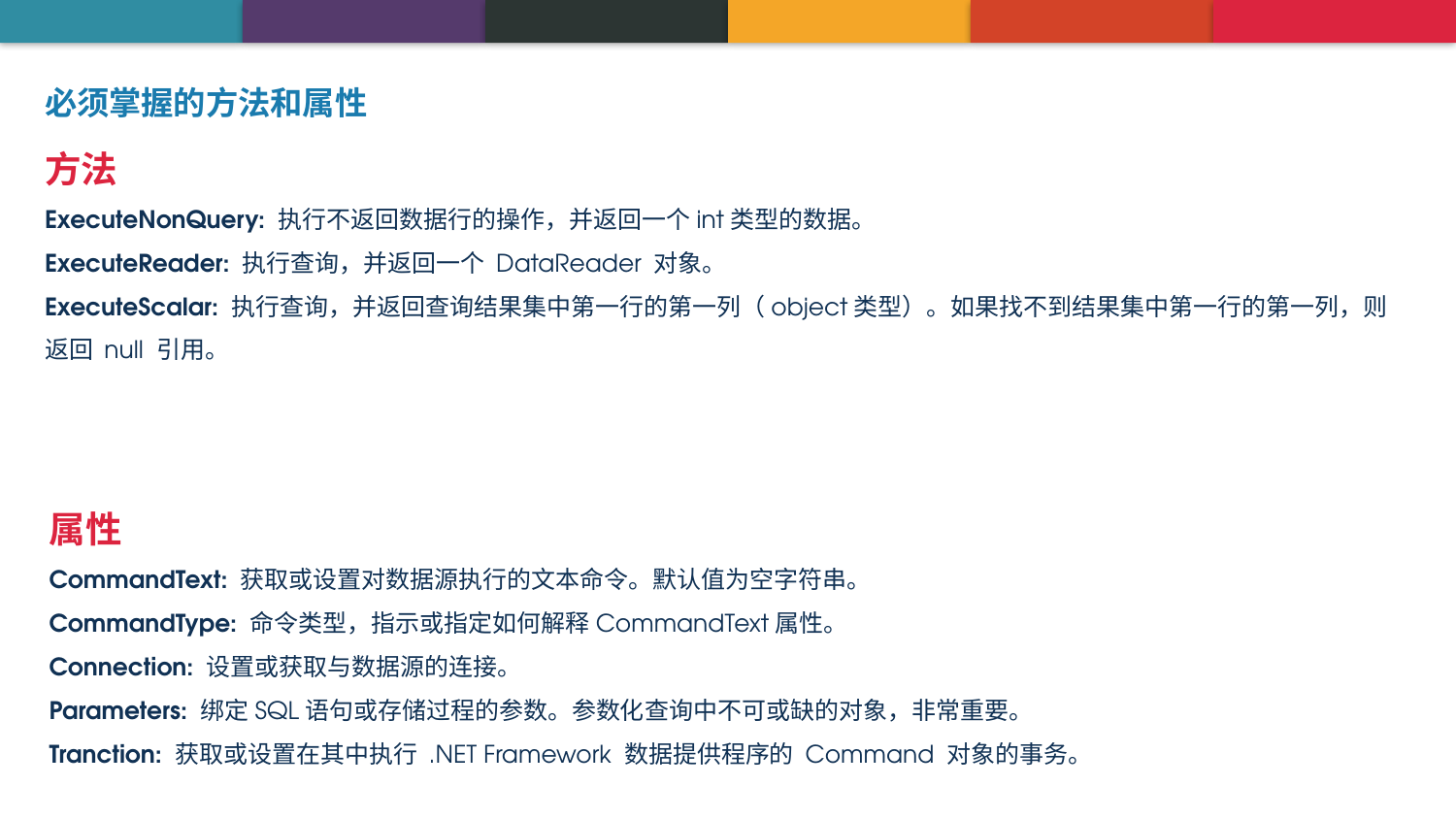

必须掌握的方法和属性

方法
ExecuteNonQuery: 执行不返回数据行的操作，并返回一个int类型的数据。
ExecuteReader: 执行查询，并返回一个 DataReader 对象。
ExecuteScalar: 执行查询，并返回查询结果集中第一行的第一列（object类型）。如果找不到结果集中第一行的第一列，则返回 null 引用。

属性
CommandText: 获取或设置对数据源执行的文本命令。默认值为空字符串。
CommandType: 命令类型，指示或指定如何解释CommandText属性。
Connection: 设置或获取与数据源的连接。
Parameters: 绑定SQL语句或存储过程的参数。参数化查询中不可或缺的对象，非常重要。
Tranction: 获取或设置在其中执行 .NET Framework 数据提供程序的 Command 对象的事务。